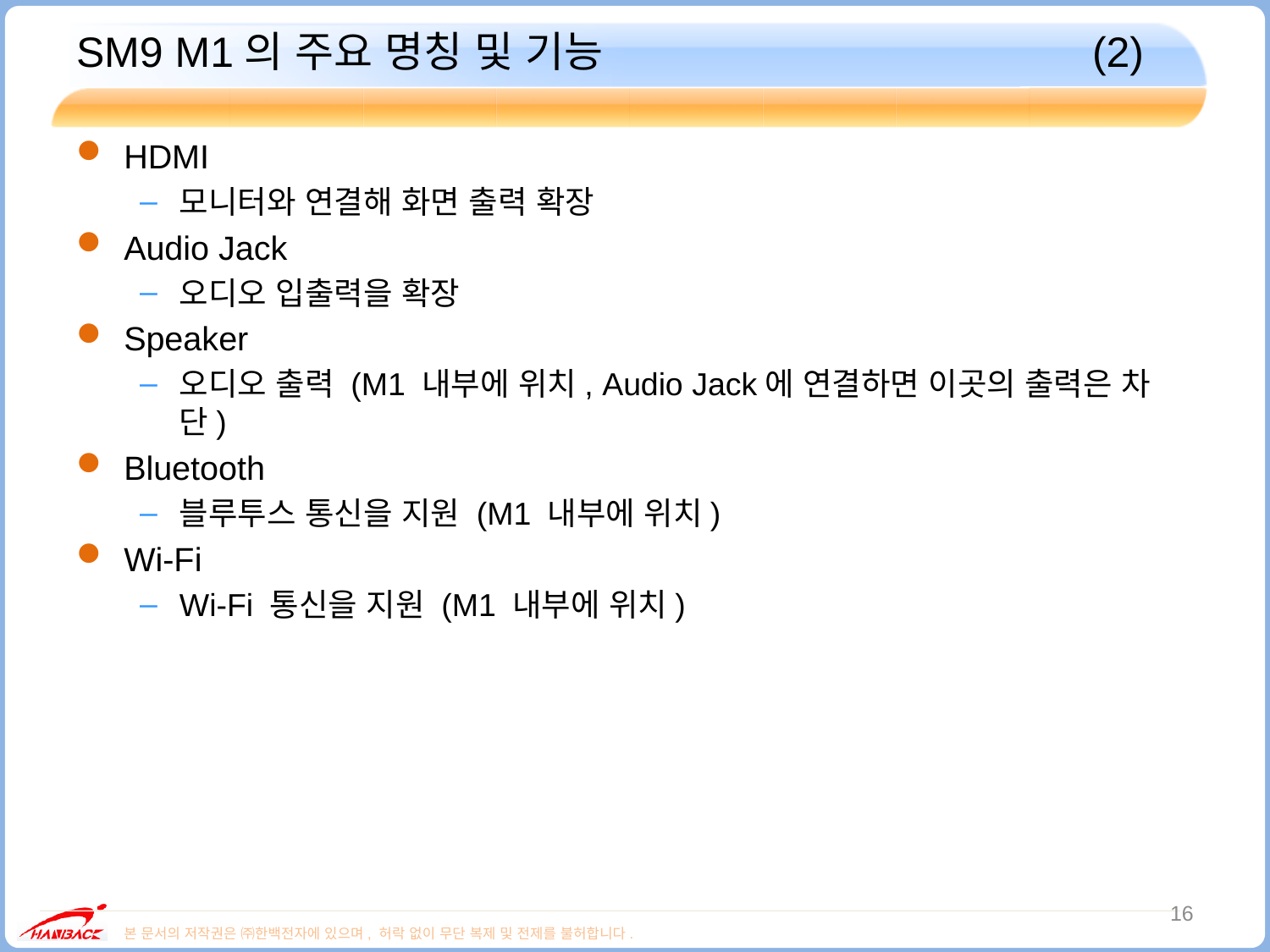

# SM9 M1의 주요 명칭 및 기능				(2)
HDMI
모니터와 연결해 화면 출력 확장
Audio Jack
오디오 입출력을 확장
Speaker
오디오 출력 (M1 내부에 위치, Audio Jack에 연결하면 이곳의 출력은 차단)
Bluetooth
블루투스 통신을 지원 (M1 내부에 위치)
Wi-Fi
Wi-Fi 통신을 지원 (M1 내부에 위치)

16